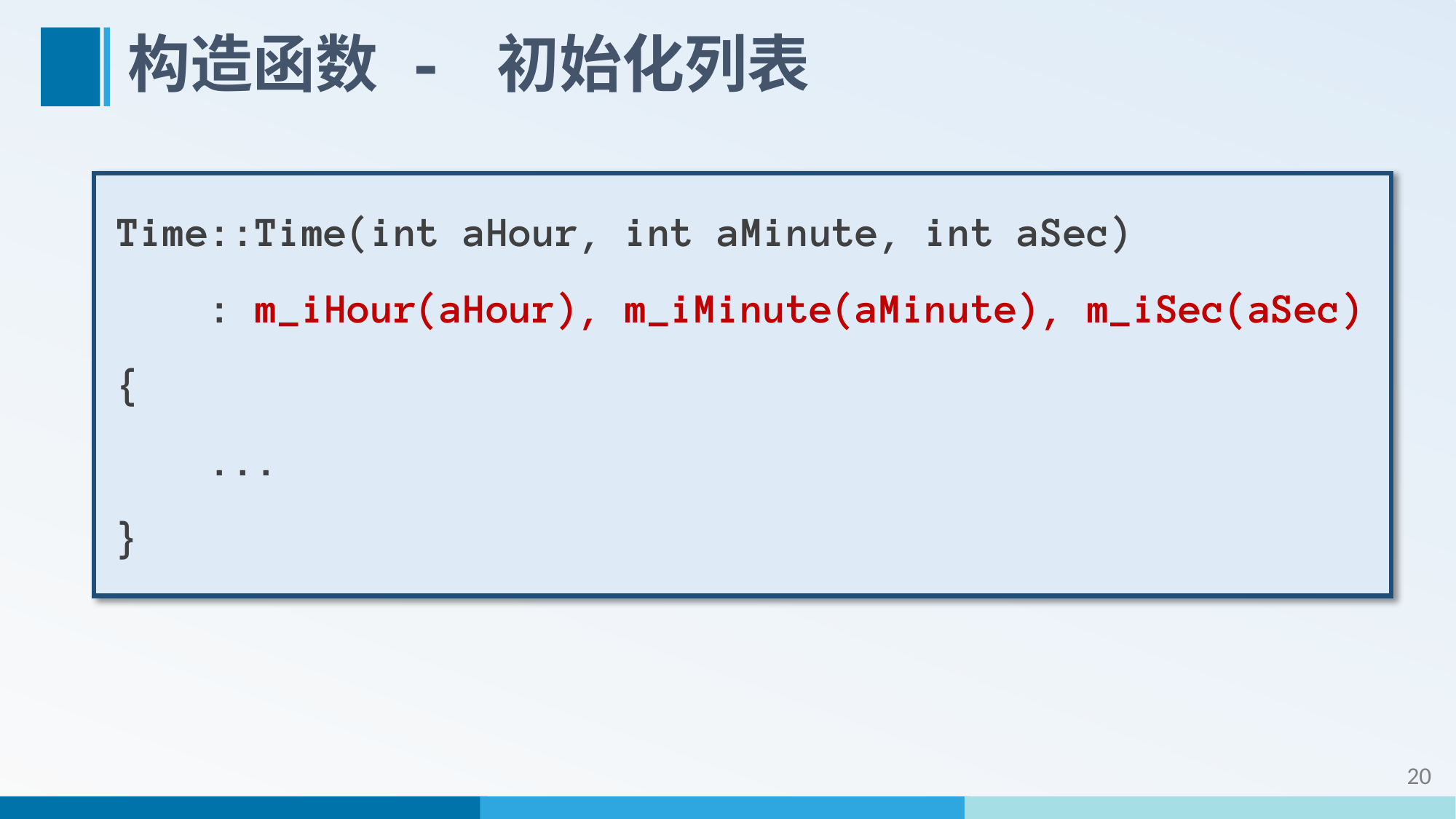

# 构造函数 - 初始化列表
Time::Time(int aHour, int aMinute, int aSec)
    : m_iHour(aHour), m_iMinute(aMinute), m_iSec(aSec)
{
    ...
}